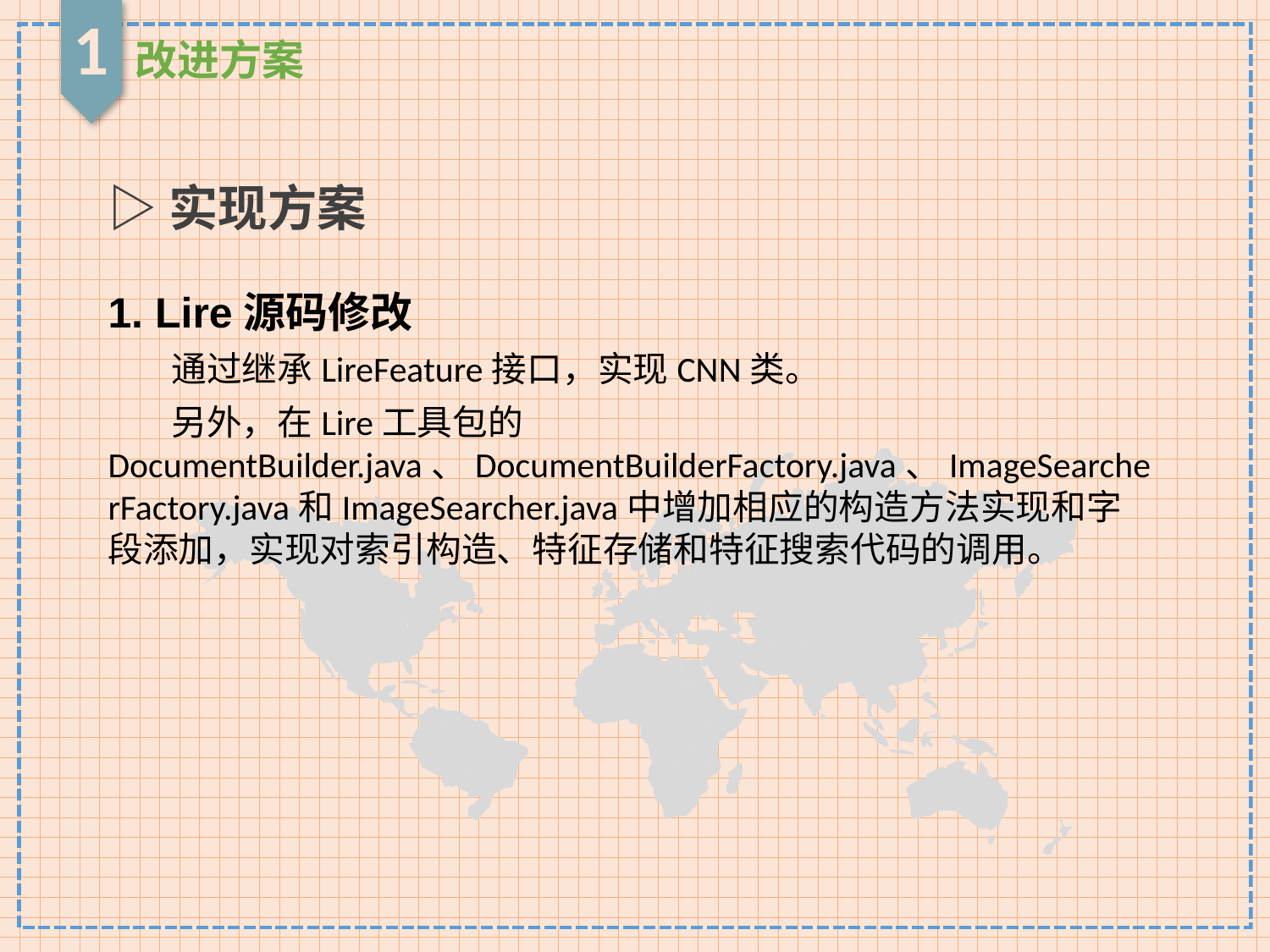

1
改进方案

▷实现方案
1. Lire源码修改
通过继承LireFeature接口，实现CNN类。
另外，在Lire工具包的DocumentBuilder.java、DocumentBuilderFactory.java、ImageSearcherFactory.java和ImageSearcher.java中增加相应的构造方法实现和字段添加，实现对索引构造、特征存储和特征搜索代码的调用。